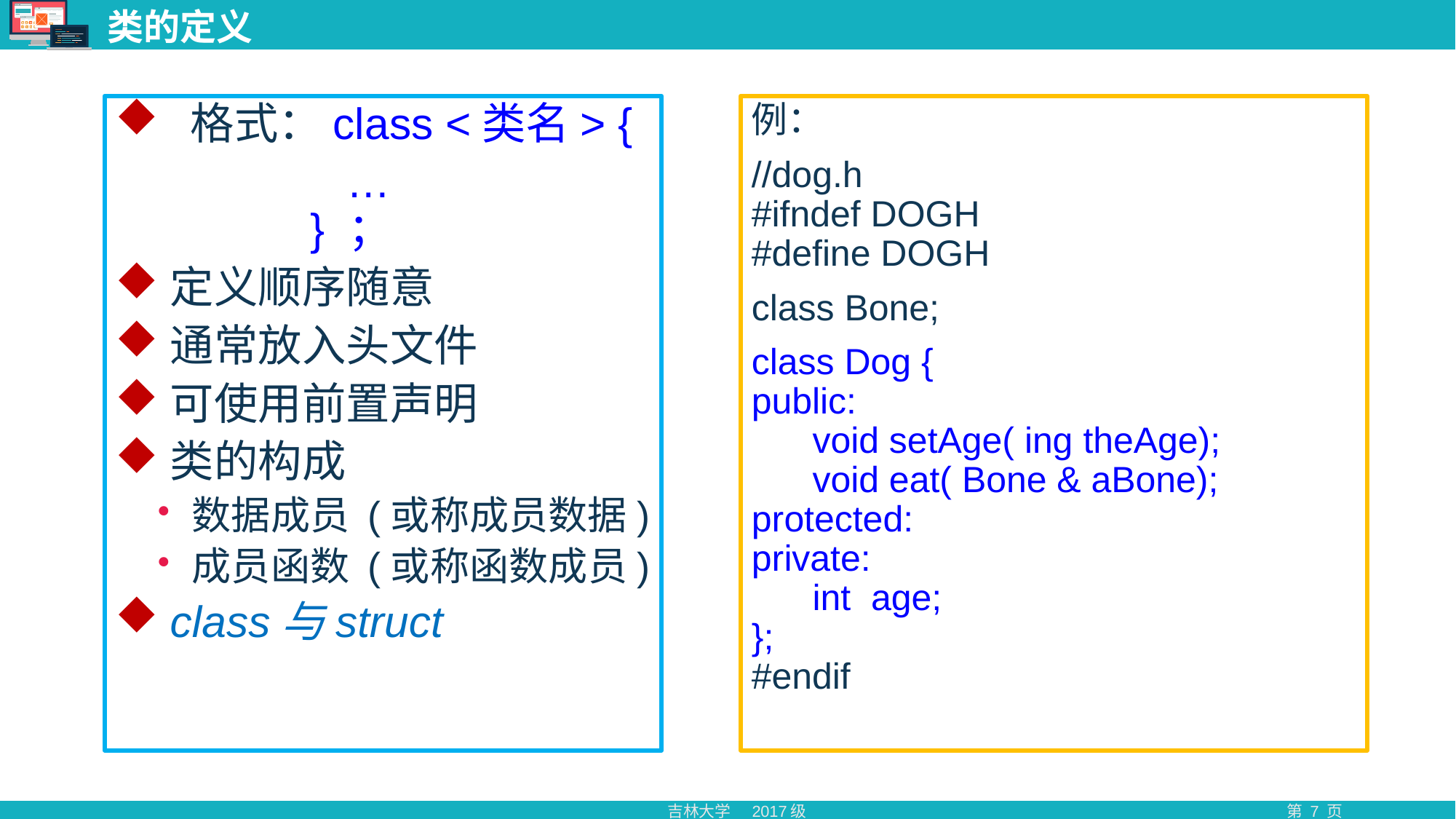

# 类的定义
 格式：class <类名> {
                   …
                } ；
定义顺序随意
通常放入头文件
可使用前置声明
类的构成
数据成员 (或称成员数据)
成员函数 (或称函数成员)
class与struct

例：
//dog.h
#ifndef DOGH
#define DOGH
class Bone;
class Dog {
public:
      void setAge( ing theAge);
      void eat( Bone & aBone);
protected:
private:
      int  age;
};
#endif